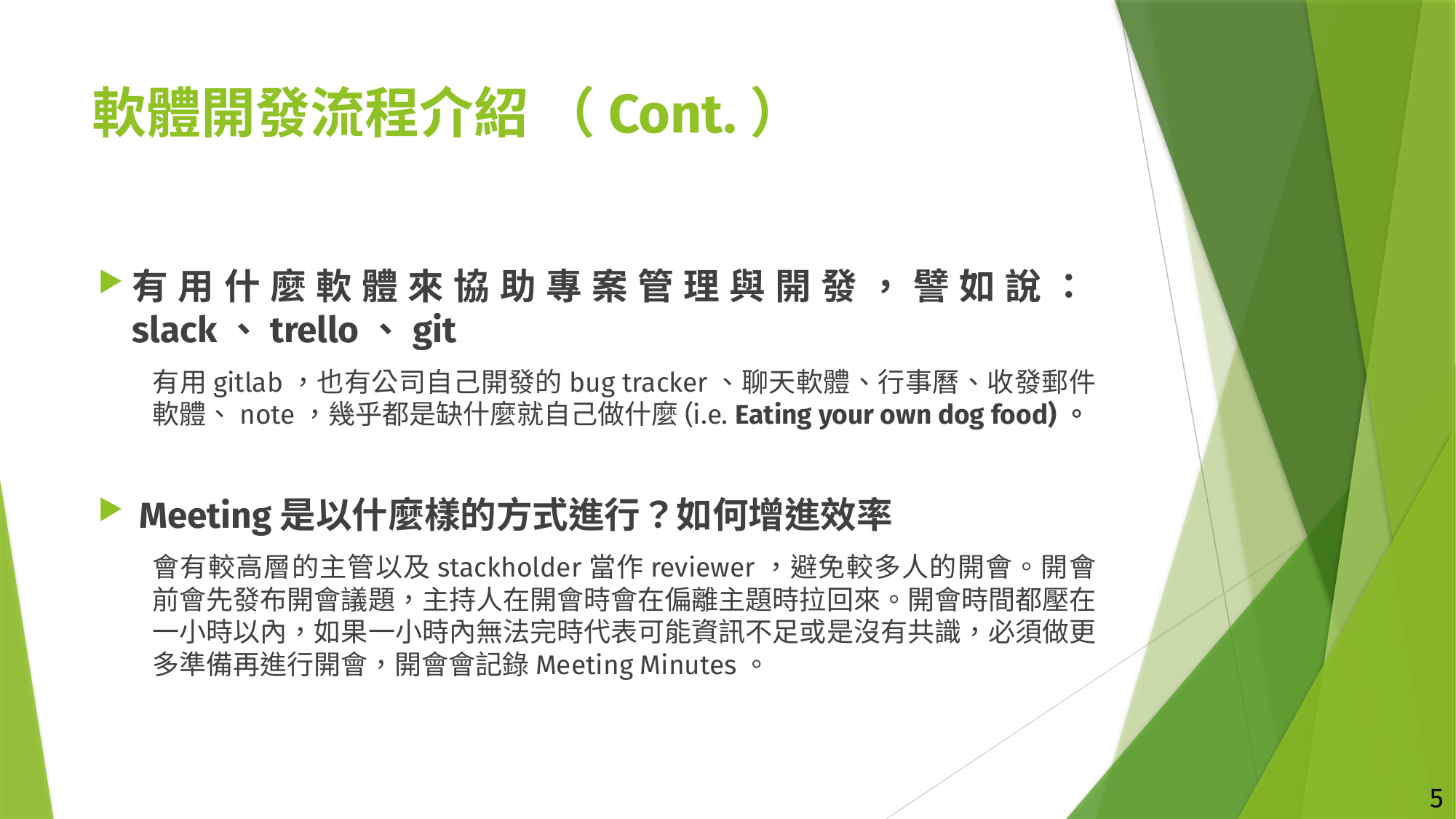

# 軟體開發流程介紹 （Cont.）
有用什麼軟體來協助專案管理與開發，譬如說：slack、trello、git
有用gitlab，也有公司自己開發的bug tracker、聊天軟體、行事曆、收發郵件軟體、note，幾乎都是缺什麼就自己做什麼(i.e. Eating your own dog food)。

Meeting是以什麼樣的方式進行？如何增進效率
會有較高層的主管以及stackholder當作reviewer，避免較多人的開會。開會前會先發布開會議題，主持人在開會時會在偏離主題時拉回來。開會時間都壓在一小時以內，如果一小時內無法完時代表可能資訊不足或是沒有共識，必須做更多準備再進行開會，開會會記錄Meeting Minutes。

5